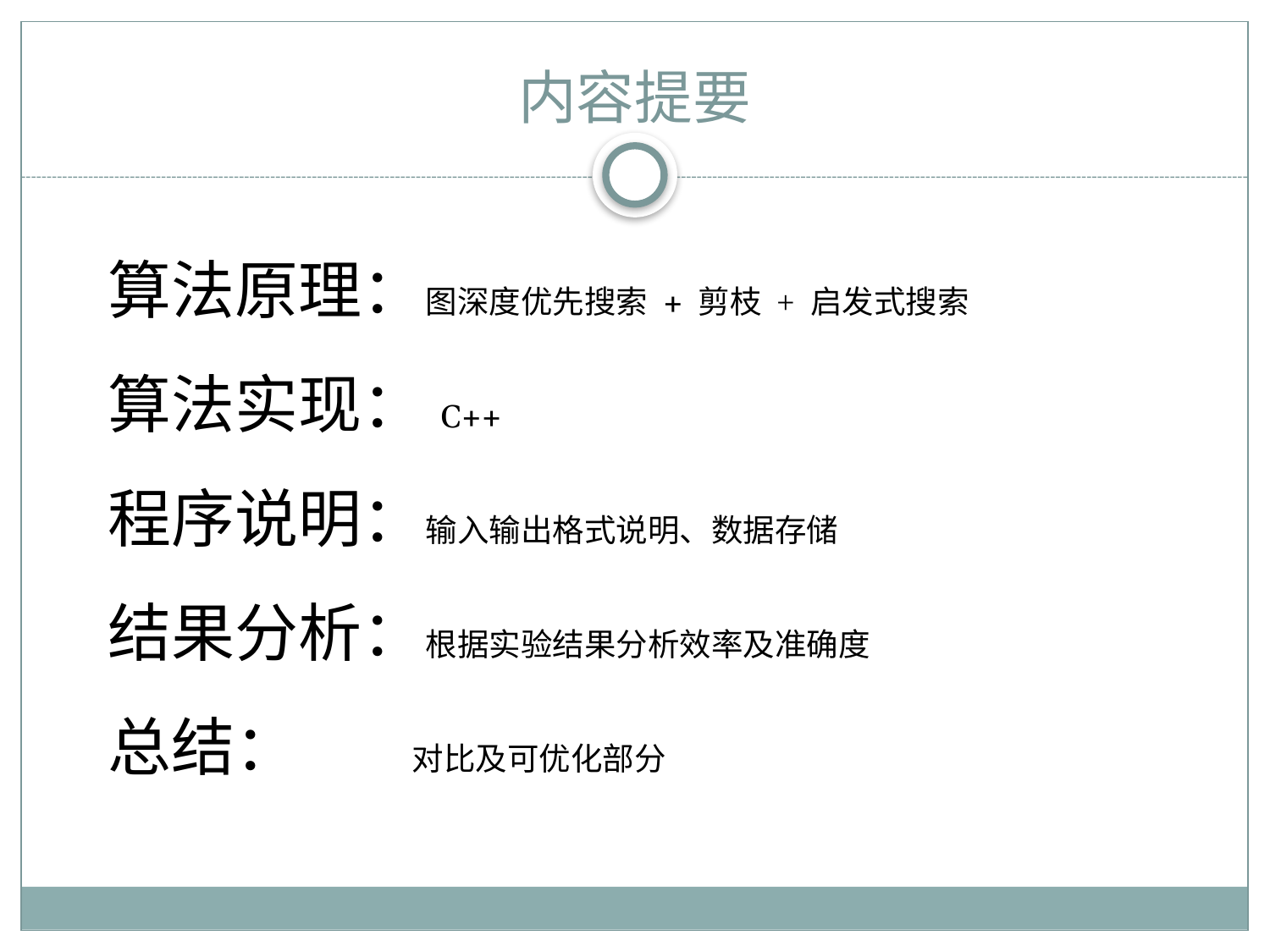

# 内容提要
算法原理：图深度优先搜索 + 剪枝 + 启发式搜索
算法实现：C++
程序说明：输入输出格式说明、数据存储
结果分析：根据实验结果分析效率及准确度
总结：        对比及可优化部分